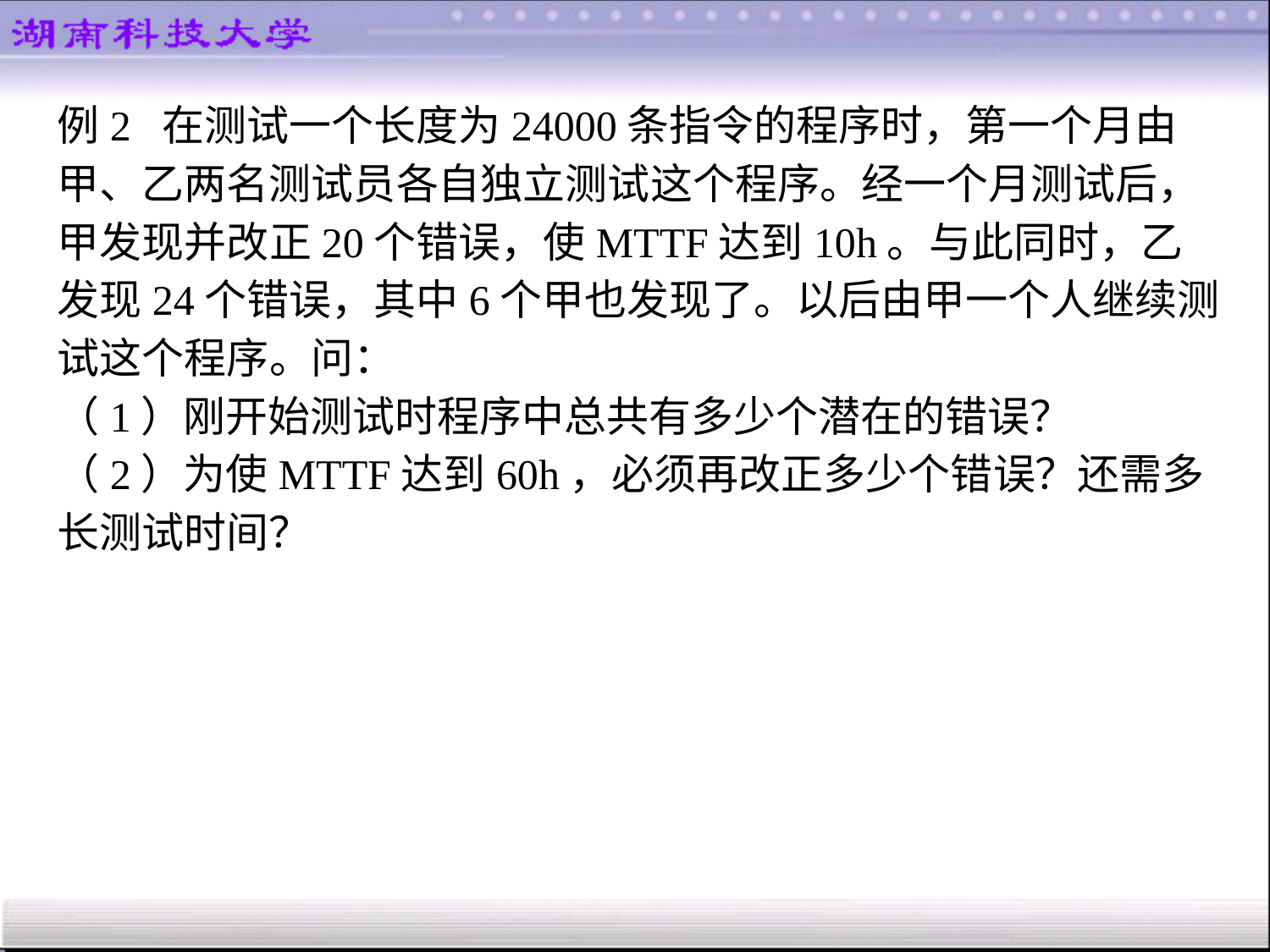

例2  在测试一个长度为24000条指令的程序时，第一个月由甲、乙两名测试员各自独立测试这个程序。经一个月测试后，甲发现并改正20个错误，使MTTF达到10h。与此同时，乙发现24个错误，其中6个甲也发现了。以后由甲一个人继续测试这个程序。问：
（1）刚开始测试时程序中总共有多少个潜在的错误？
（2）为使MTTF达到60h，必须再改正多少个错误？还需多长测试时间？